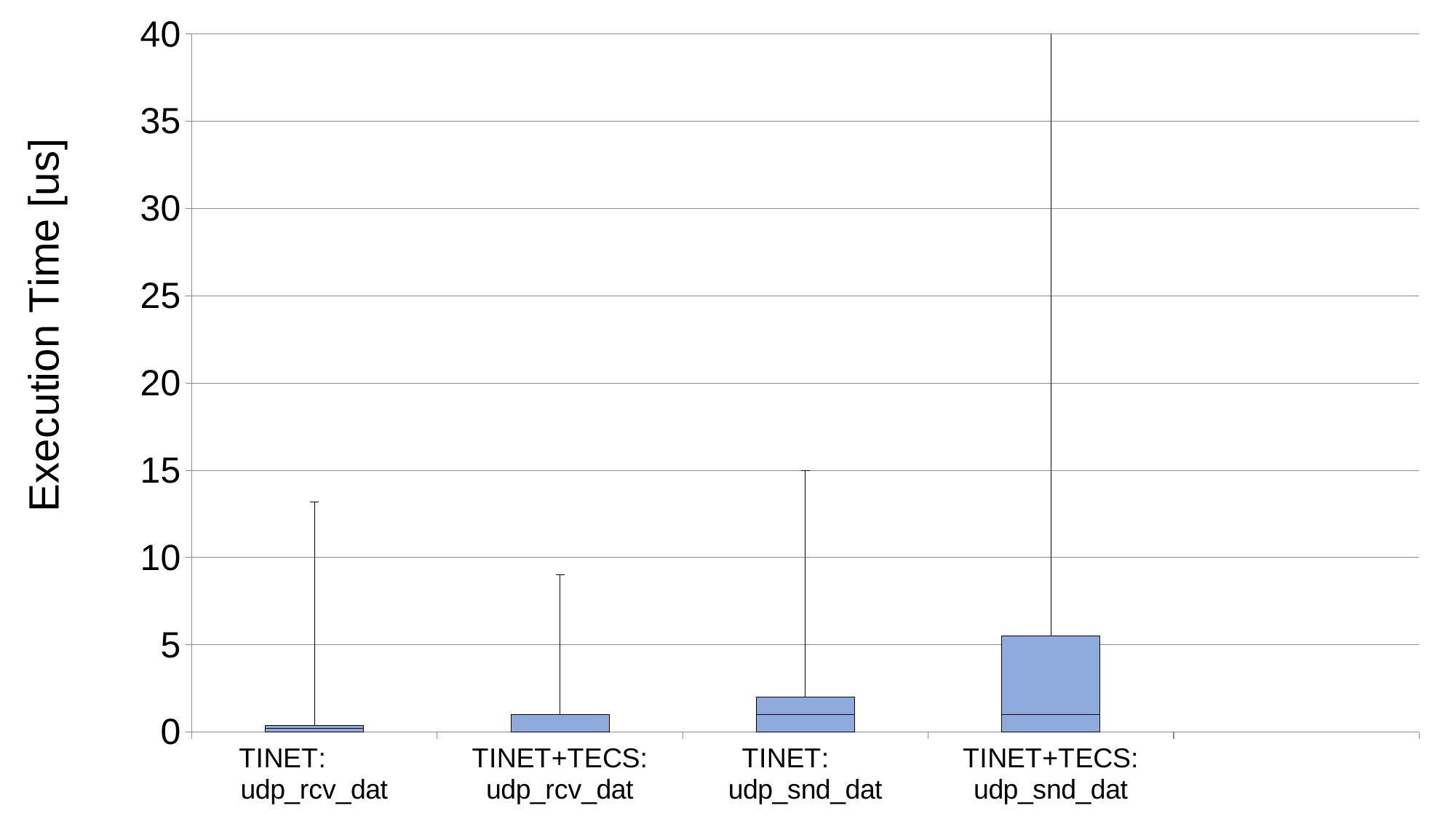

### Chart

| Category | 箱の境界1 | 中央線 | 箱の境界2 |
|---|---|---|---|
| TINET:         udp_rcv_dat | 2.8 | 0.20000000000000018 | 0.20000000000000018 |
| TINET+TECS: udp_rcv_dat | 3.0 | 0.0 | 1.0 |
| TINET:      udp_snd_dat | 13.0 | 1.0 | 1.0 |
| TINET+TECS: udp_snd_dat | 11.0 | 1.0 | 4.5 |